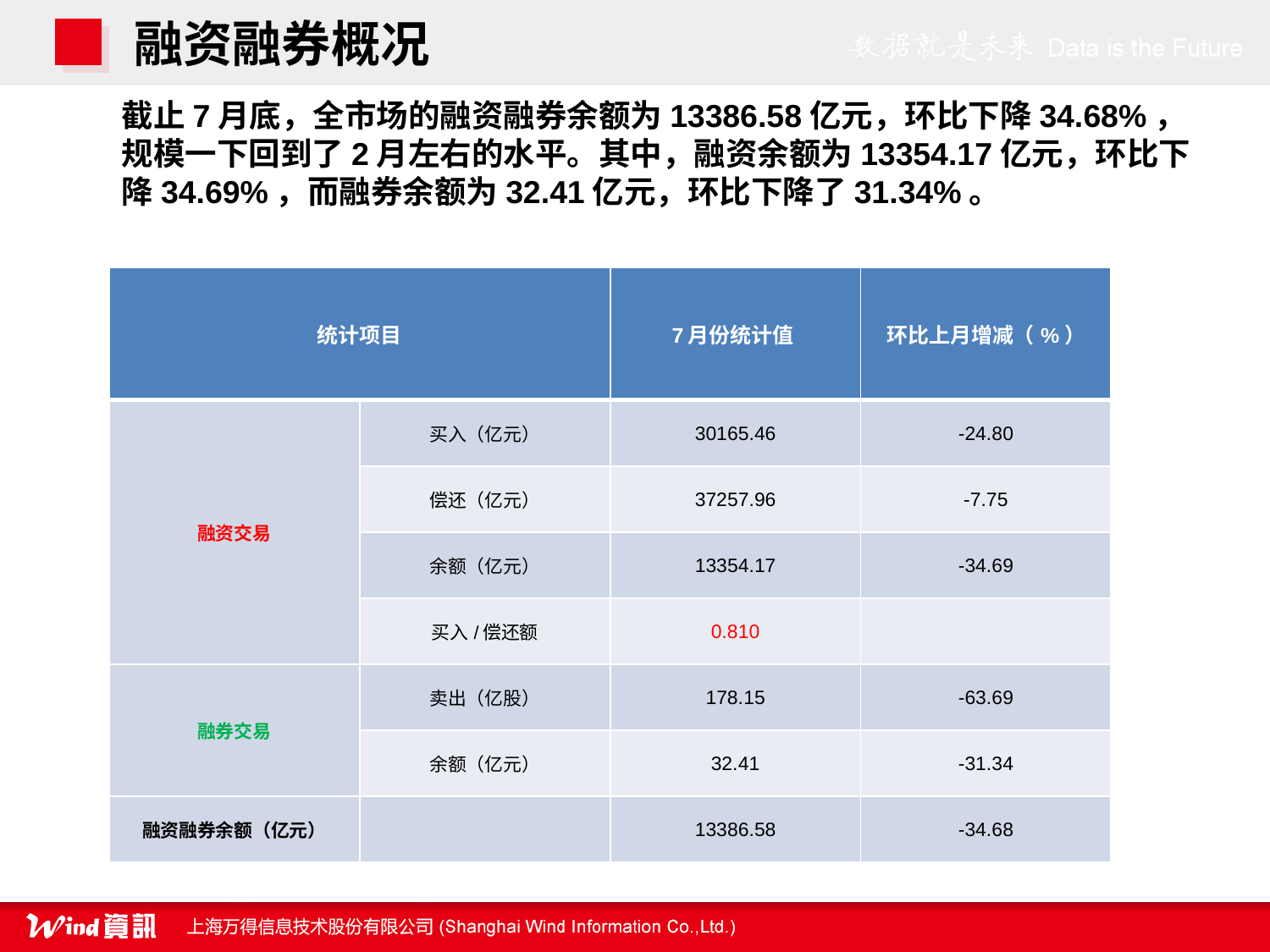

融资融券概况
截止7月底，全市场的融资融券余额为13386.58亿元，环比下降34.68%，规模一下回到了2月左右的水平。其中，融资余额为13354.17亿元，环比下降34.69%，而融券余额为32.41亿元，环比下降了31.34%。
| 统计项目 |  | 7月份统计值 | 环比上月增减（%） |
| --- | --- | --- | --- |
| 融资交易 | 买入（亿元） | 30165.46 | -24.80 |
|  | 偿还（亿元） | 37257.96 | -7.75 |
|  | 余额（亿元） | 13354.17 | -34.69 |
|  | 买入/偿还额 | 0.810 |  |
| 融券交易 | 卖出（亿股） | 178.15 | -63.69 |
|  | 余额（亿元） | 32.41 | -31.34 |
| 融资融券余额（亿元） |  | 13386.58 | -34.68 |